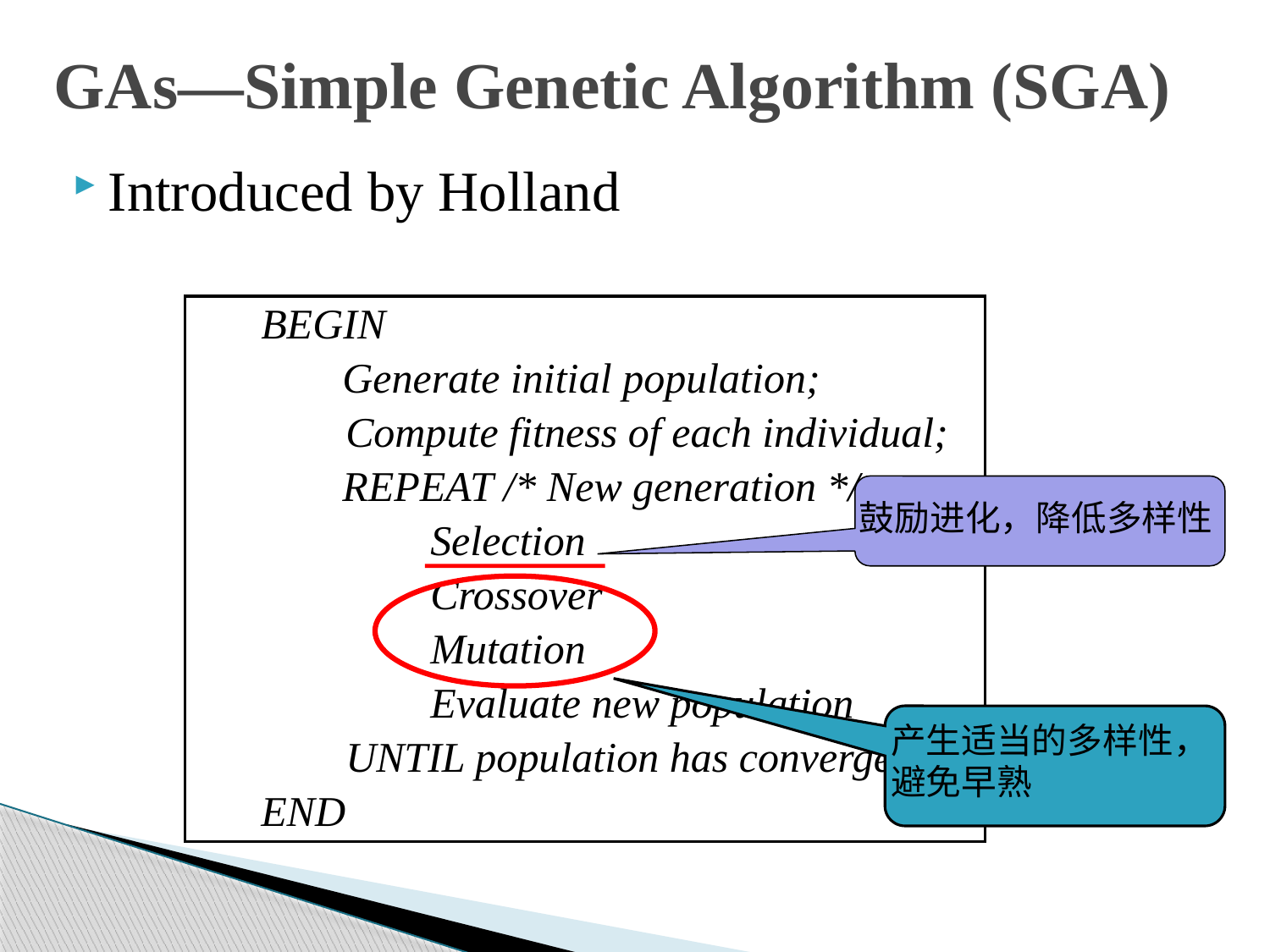

GAs—Simple Genetic Algorithm (SGA)
# Introduced by Holland
BEGIN
  Generate initial population;
  Compute fitness of each individual;
  REPEAT /* New generation */
    Selection
    Crossover
    Mutation
    Evaluate new population
  UNTIL population has converged
END
鼓励进化，降低多样性

产生适当的多样性，避免早熟